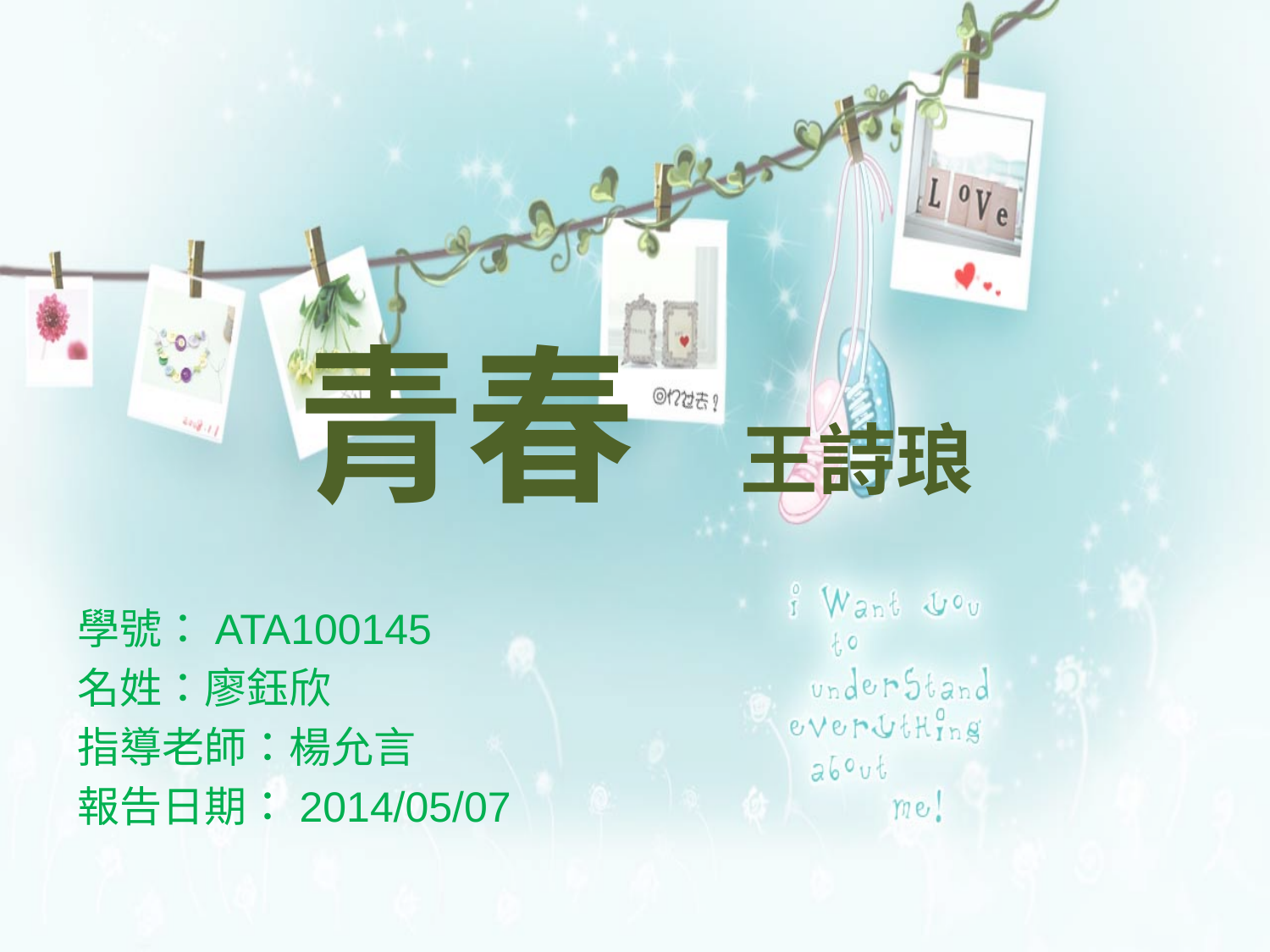

# 青春   王詩琅
學號：ATA100145
名姓：廖鈺欣
指導老師：楊允言
報告日期：2014/05/07